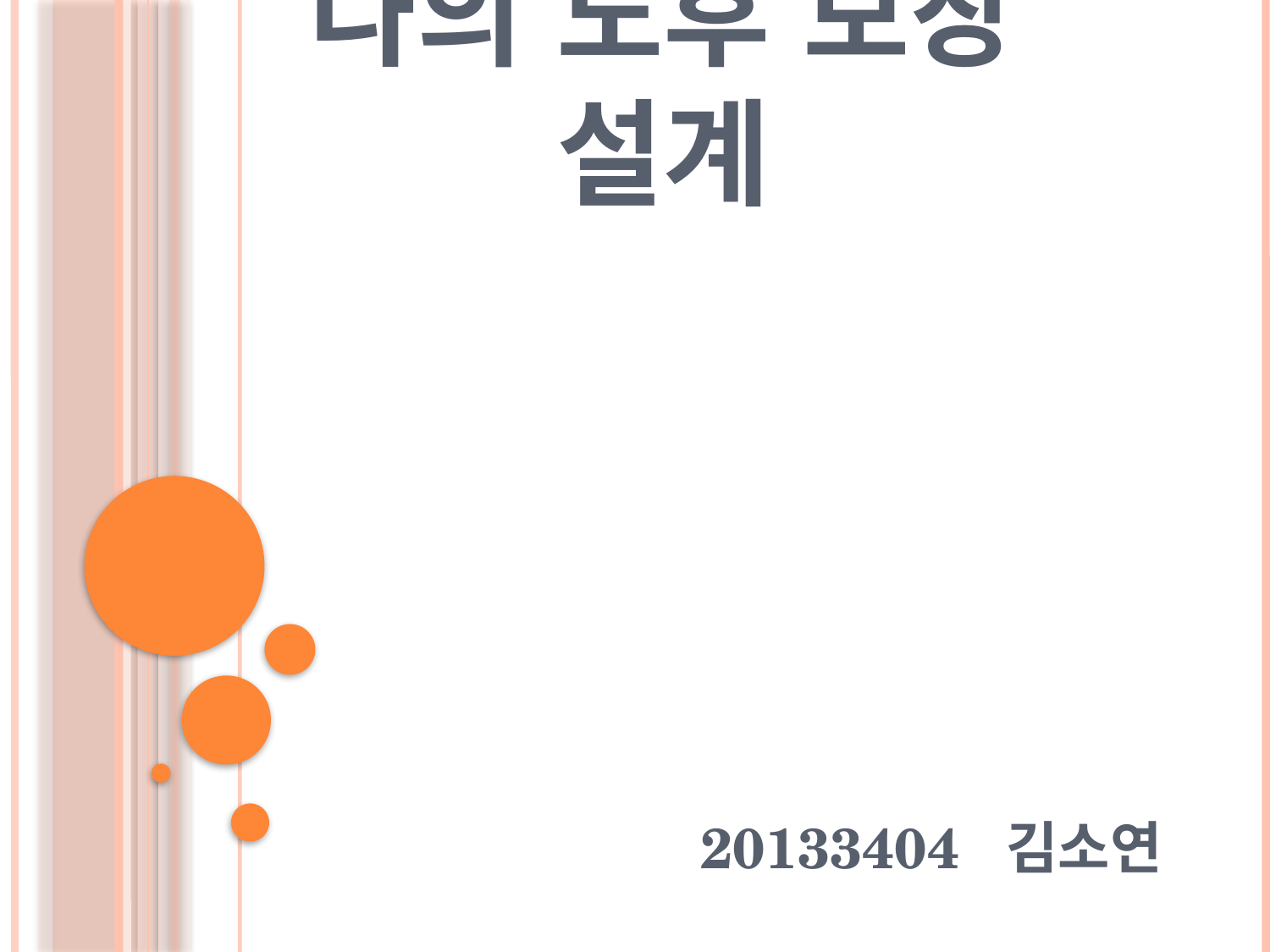

# 나의 노후 보장 설계
20133404  김소연